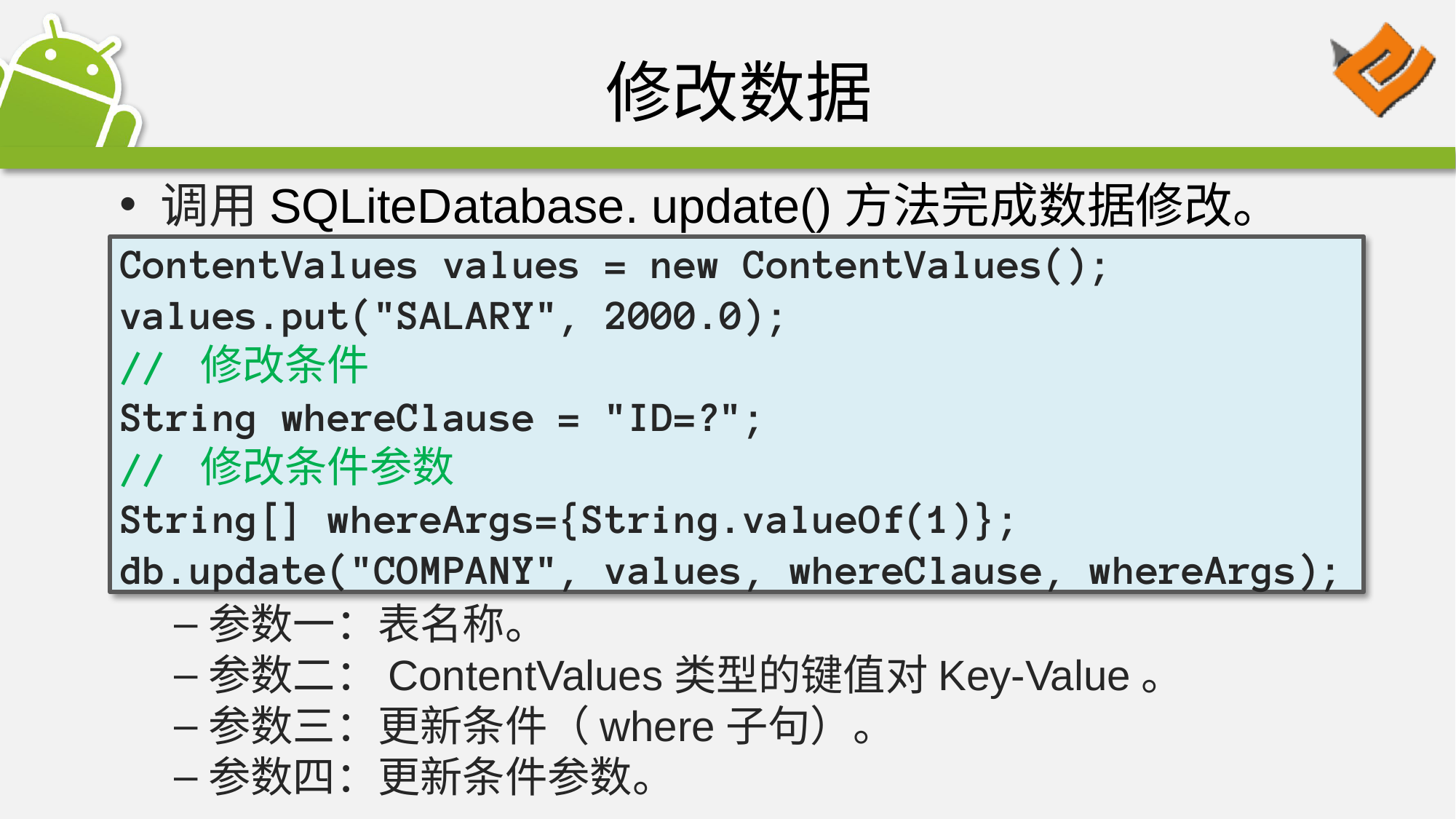

# 修改数据
调用SQLiteDatabase. update()方法完成数据修改。
ContentValues values = new ContentValues();
values.put("SALARY", 2000.0);
// 修改条件
String whereClause = "ID=?";
// 修改条件参数
String[] whereArgs={String.valueOf(1)};
db.update("COMPANY", values, whereClause, whereArgs);
参数一：表名称。
参数二：ContentValues类型的键值对Key-Value。
参数三：更新条件（where子句）。
参数四：更新条件参数。